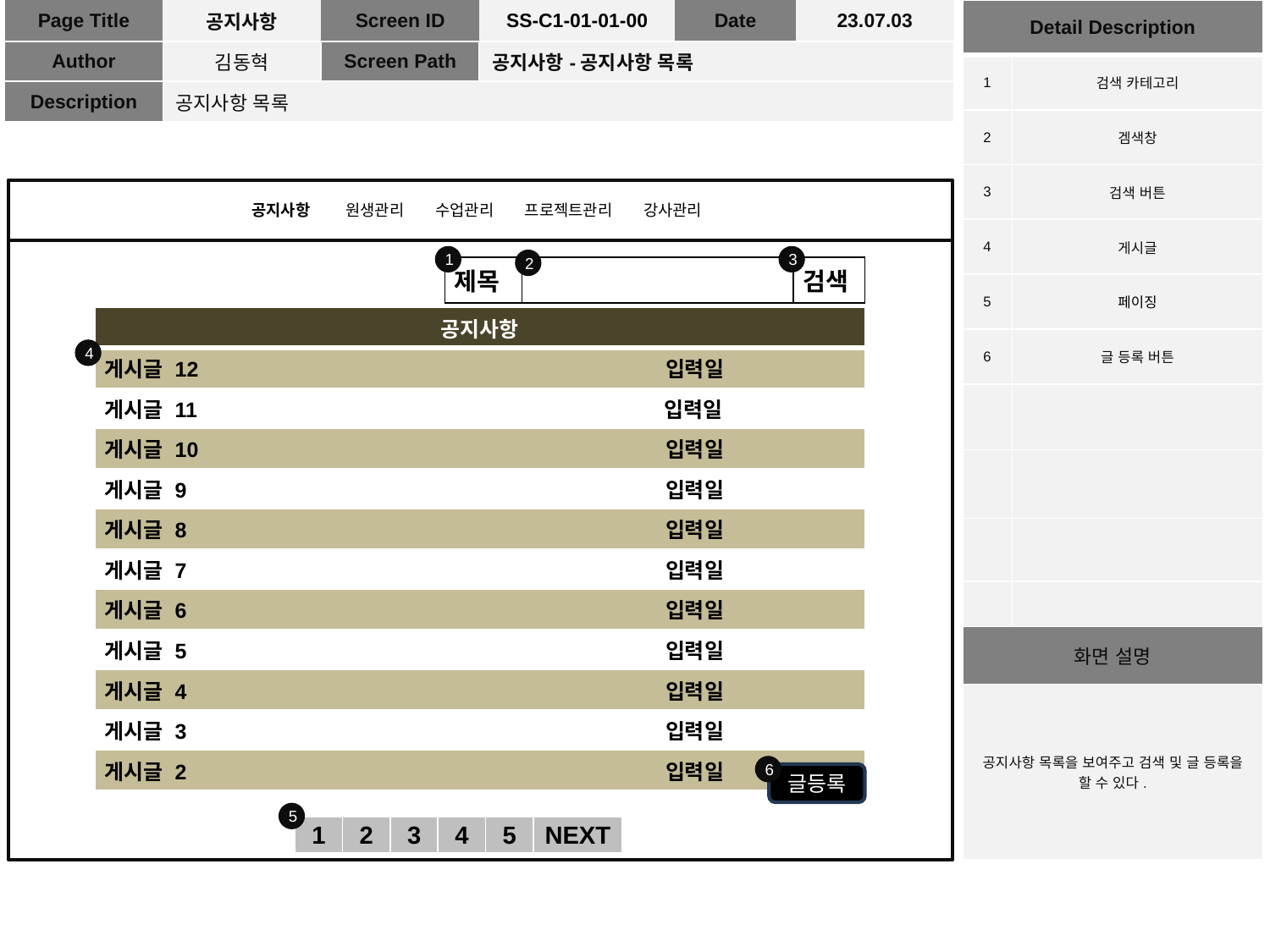

| Page Title | 공지사항 | Screen ID | SS-C1-01-01-00 | Date | 23.07.03 |
| --- | --- | --- | --- | --- | --- |
| Author | 김동혁 | Screen Path | 공지사항-공지사항 목록 |  |  |
| Description | 공지사항 목록 |  |  |  |  |
| Detail Description |  |
| --- | --- |
| 1 | 검색 카테고리 |
| 2 | 겜색창 |
| 3 | 검색 버튼 |
| 4 | 게시글 |
| 5 | 페이징 |
| 6 | 글 등록 버튼 |
|  |  |
|  |  |
|  |  |
|  |  |
| 화면 설명 |  |
| 공지사항 목록을 보여주고 검색 및 글 등록을 할 수 있다. |  |

공지사항        원생관리       수업관리       프로젝트관리       강사관리

1
3
2
| 제목 |  | 검색 |
| --- | --- | --- |
| 공지사항 |
| --- |
| 게시글 12 입력일 |
| 게시글 11 입력일 |
| 게시글 10 입력일 |
| 게시글 9 입력일 |
| 게시글 8 입력일 |
| 게시글 7 입력일 |
| 게시글 6 입력일 |
| 게시글 5 입력일 |
| 게시글 4 입력일 |
| 게시글 3 입력일 |
| 게시글 2 입력일 |
|  |
4
6
글등록
5
| 1 | 2 | 3 | 4 | 5 | NEXT |
| --- | --- | --- | --- | --- | --- |